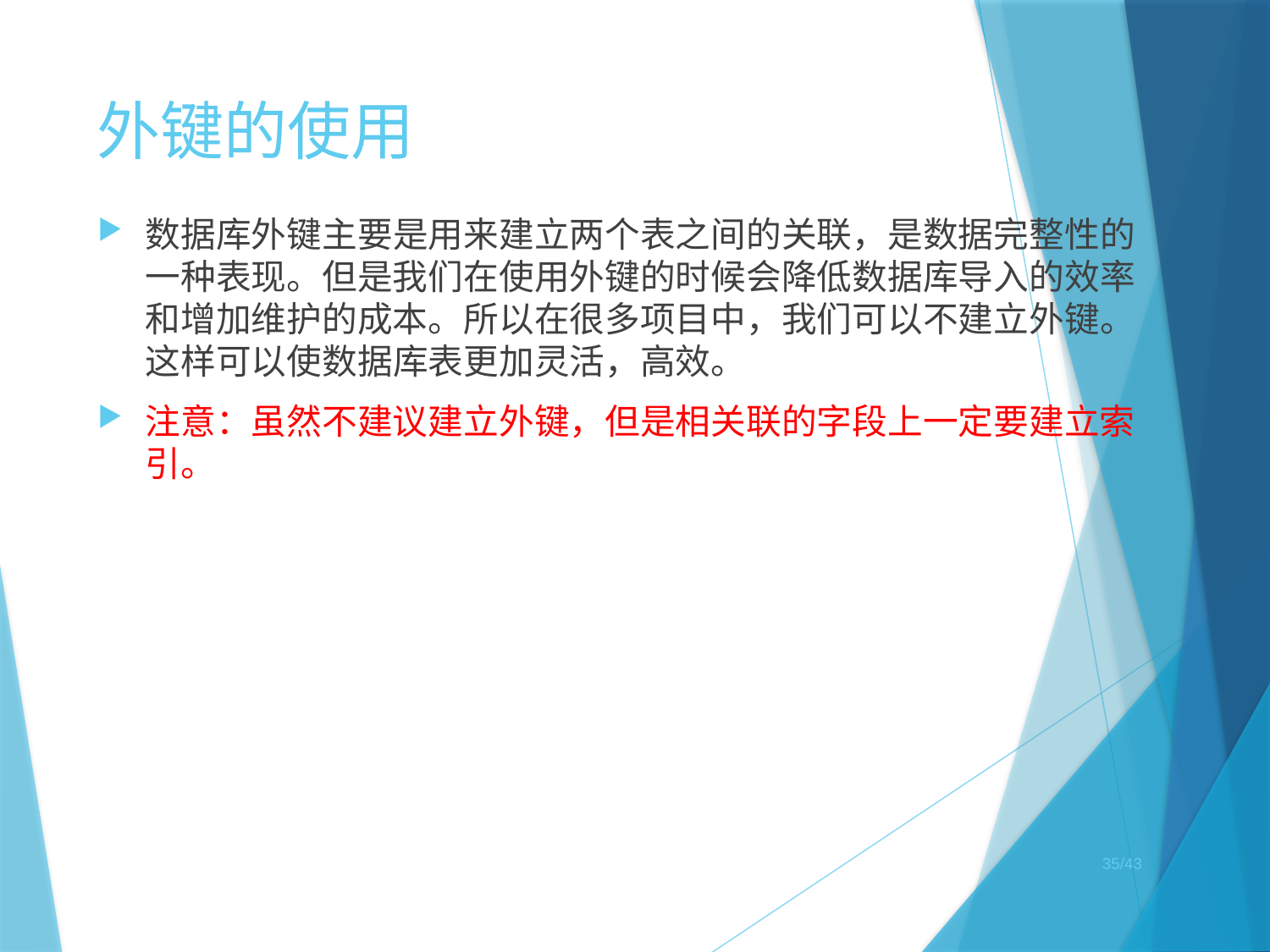

# 外键的使用
数据库外键主要是用来建立两个表之间的关联，是数据完整性的一种表现。但是我们在使用外键的时候会降低数据库导入的效率和增加维护的成本。所以在很多项目中，我们可以不建立外键。这样可以使数据库表更加灵活，高效。
注意：虽然不建议建立外键，但是相关联的字段上一定要建立索引。
35/43